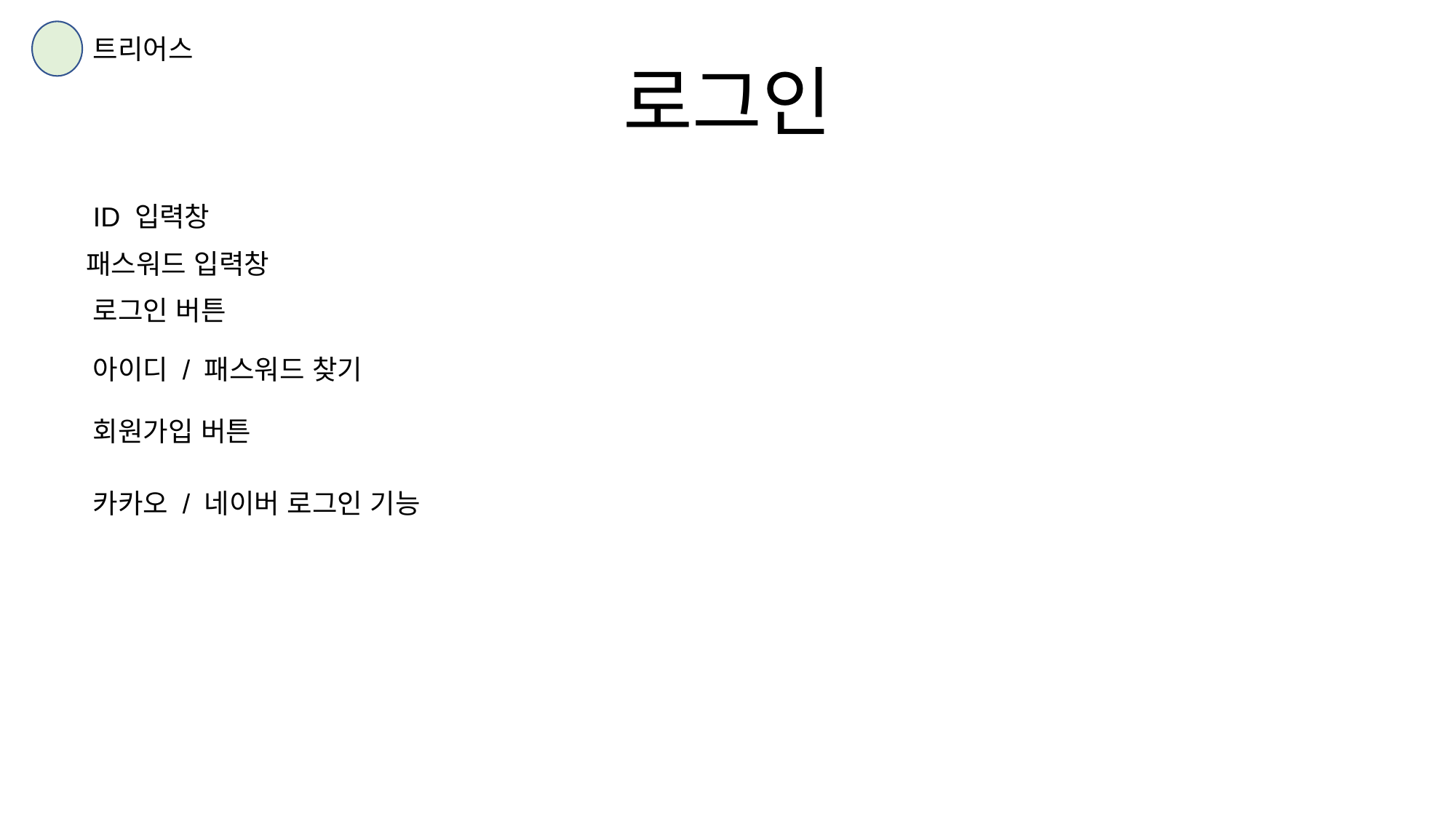

트리어스
로그인
ID 입력창
패스워드 입력창
로그인 버튼
아이디 / 패스워드 찾기
회원가입 버튼
카카오 / 네이버 로그인 기능